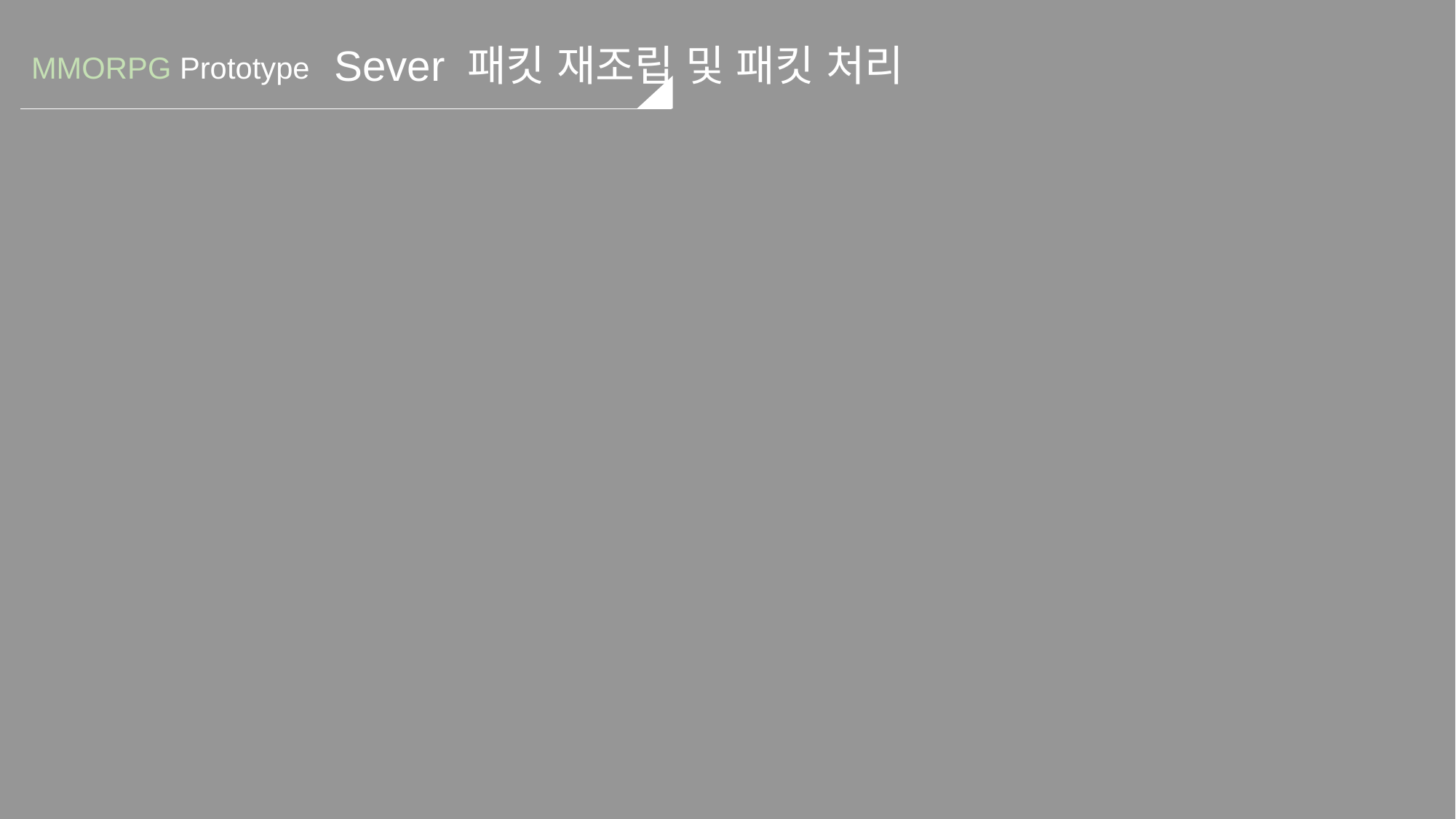

# Sever 패킷 재조립 및 패킷 처리
MMORPG Prototype